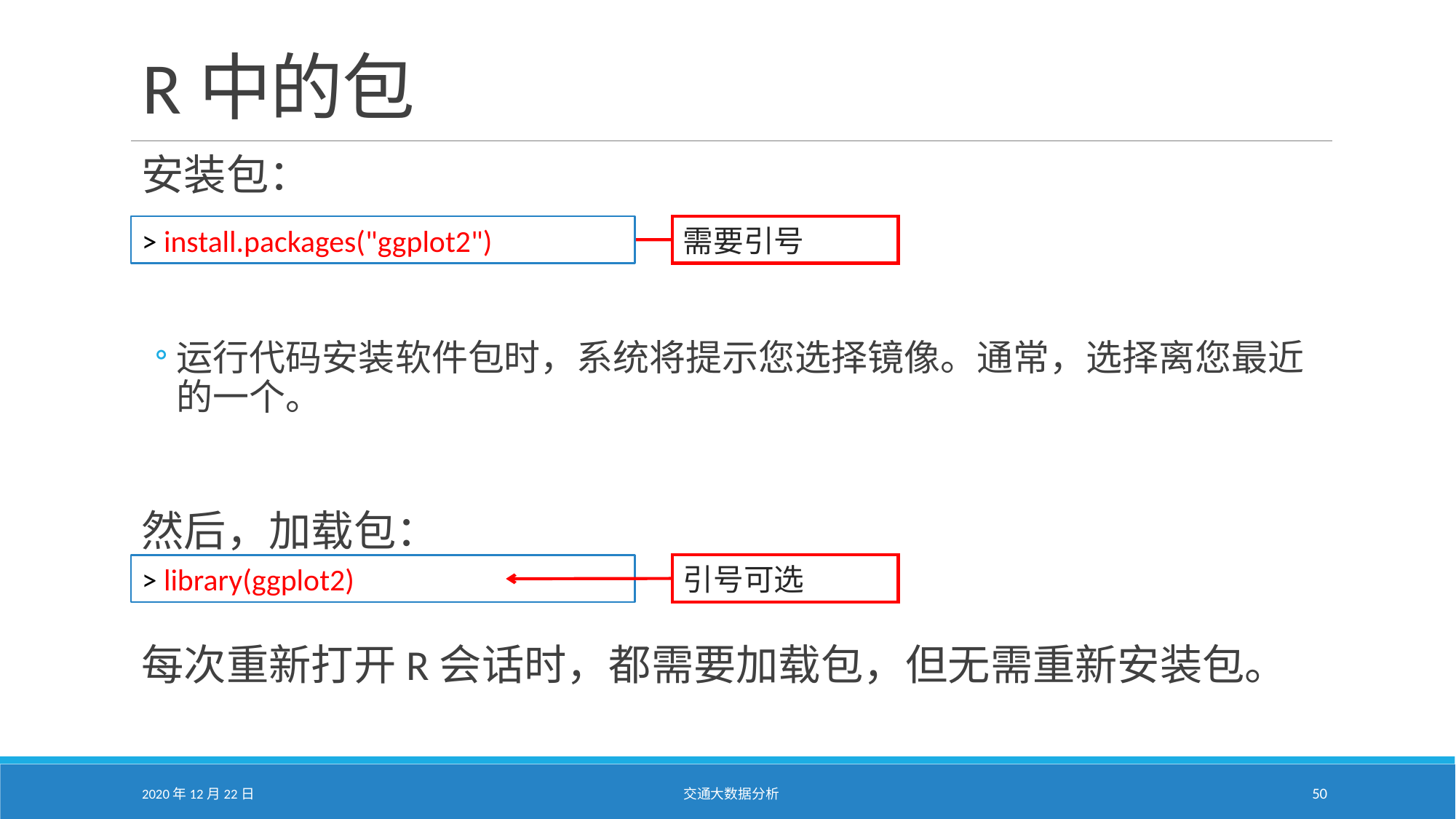

# R中的包
安装包：

运行代码安装软件包时，系统将提示您选择镜像。通常，选择离您最近的一个。

然后，加载包：

每次重新打开R会话时，都需要加载包，但无需重新安装包。
需要引号
> install.packages("ggplot2")
> library(ggplot2)
引号可选
2020年12月22日
交通大数据分析
50